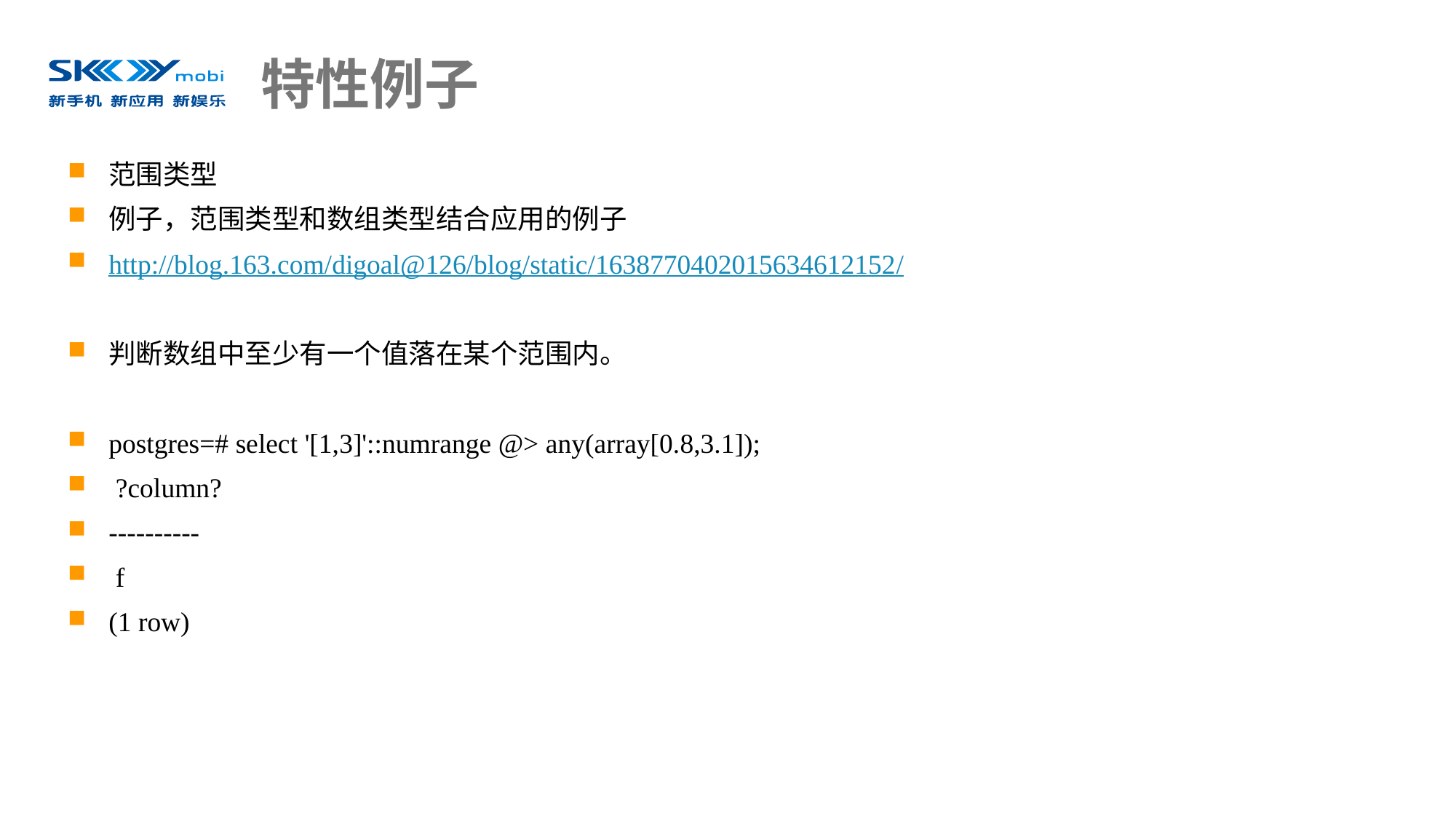

# 特性例子
范围类型
例子，范围类型和数组类型结合应用的例子
http://blog.163.com/digoal@126/blog/static/1638770402015634612152/

判断数组中至少有一个值落在某个范围内。

postgres=# select '[1,3]'::numrange @> any(array[0.8,3.1]);
 ?column?
----------
 f
(1 row)